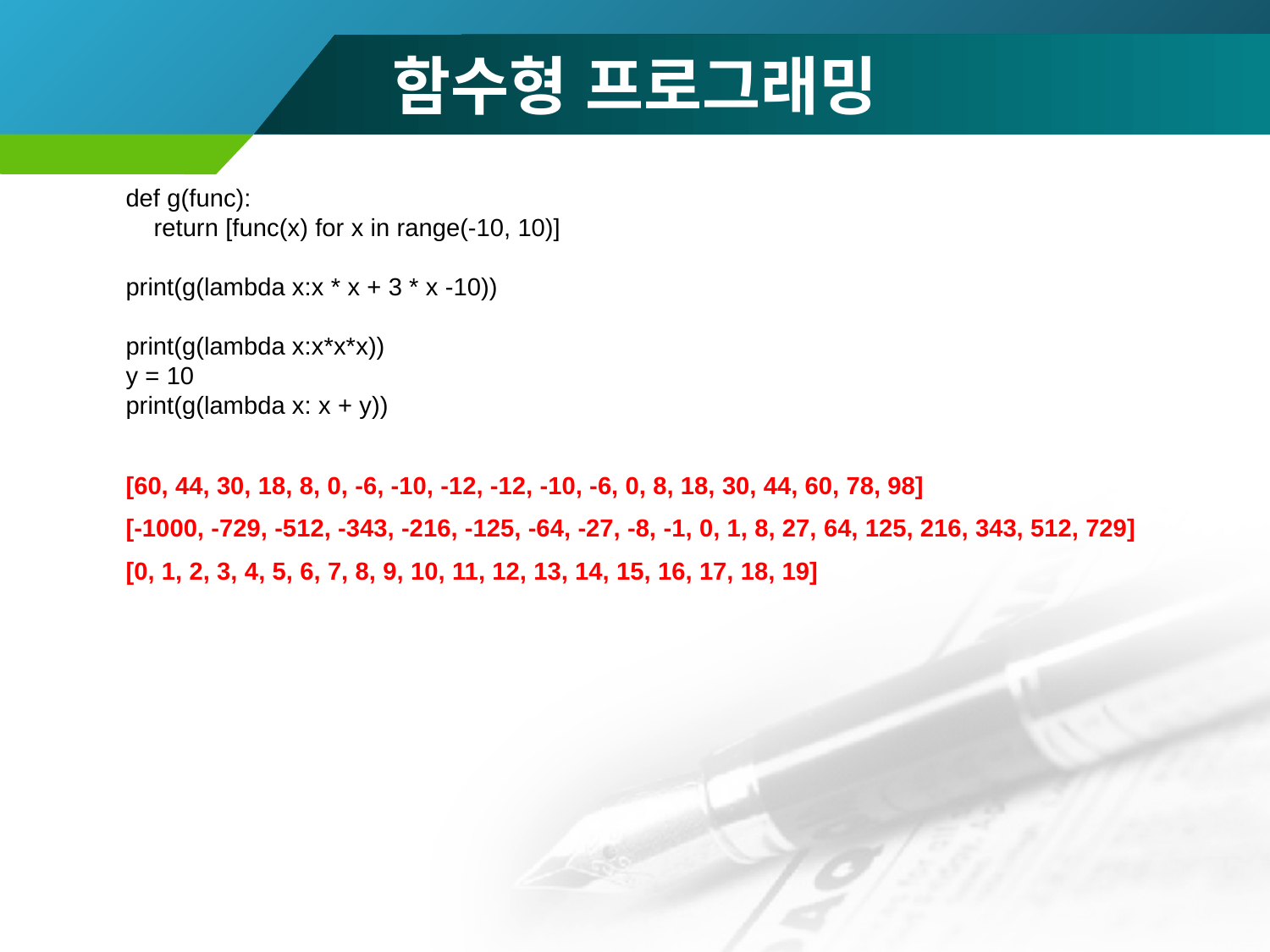

# 함수형 프로그래밍
def g(func):
    return [func(x) for x in range(-10, 10)]

print(g(lambda x:x * x + 3 * x -10))

print(g(lambda x:x*x*x))
y = 10
print(g(lambda x: x + y))

[60, 44, 30, 18, 8, 0, -6, -10, -12, -12, -10, -6, 0, 8, 18, 30, 44, 60, 78, 98]
[-1000, -729, -512, -343, -216, -125, -64, -27, -8, -1, 0, 1, 8, 27, 64, 125, 216, 343, 512, 729]
[0, 1, 2, 3, 4, 5, 6, 7, 8, 9, 10, 11, 12, 13, 14, 15, 16, 17, 18, 19]